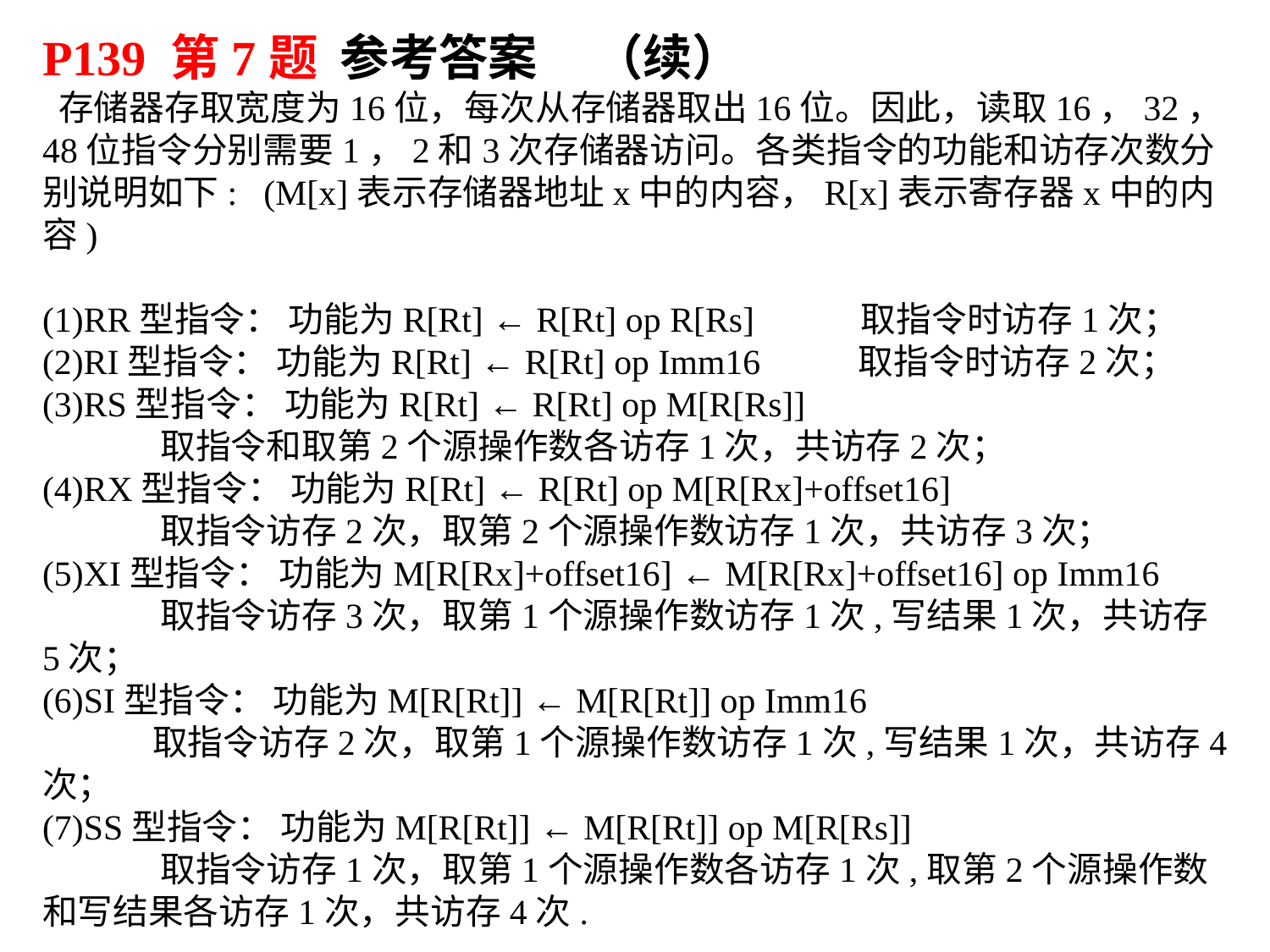

P139 第7题  参考答案     （续）
 存储器存取宽度为16位，每次从存储器取出16位。因此，读取16，32，48位指令分别需要1，2和3次存储器访问。各类指令的功能和访存次数分别说明如下:   (M[x]表示存储器地址x中的内容，R[x]表示寄存器x中的内容)

(1)RR型指令： 功能为R[Rt] ← R[Rt] op R[Rs]           取指令时访存1次；
(2)RI型指令： 功能为R[Rt] ← R[Rt] op Imm16          取指令时访存2次；
(3)RS型指令： 功能为R[Rt] ← R[Rt] op M[R[Rs]]
              取指令和取第2个源操作数各访存1次，共访存2次；
(4)RX型指令： 功能为R[Rt] ← R[Rt] op M[R[Rx]+offset16]
              取指令访存2次，取第2个源操作数访存1次，共访存3次；
(5)XI型指令： 功能为M[R[Rx]+offset16] ← M[R[Rx]+offset16] op Imm16
              取指令访存3次，取第1个源操作数访存1次,写结果1次，共访存5次；
(6)SI型指令： 功能为M[R[Rt]] ← M[R[Rt]] op Imm16
             取指令访存2次，取第1个源操作数访存1次,写结果1次，共访存4次；
(7)SS型指令： 功能为M[R[Rt]] ← M[R[Rt]] op M[R[Rs]]
              取指令访存1次，取第1个源操作数各访存1次,取第2个源操作数和写结果各访存1次，共访存4次.